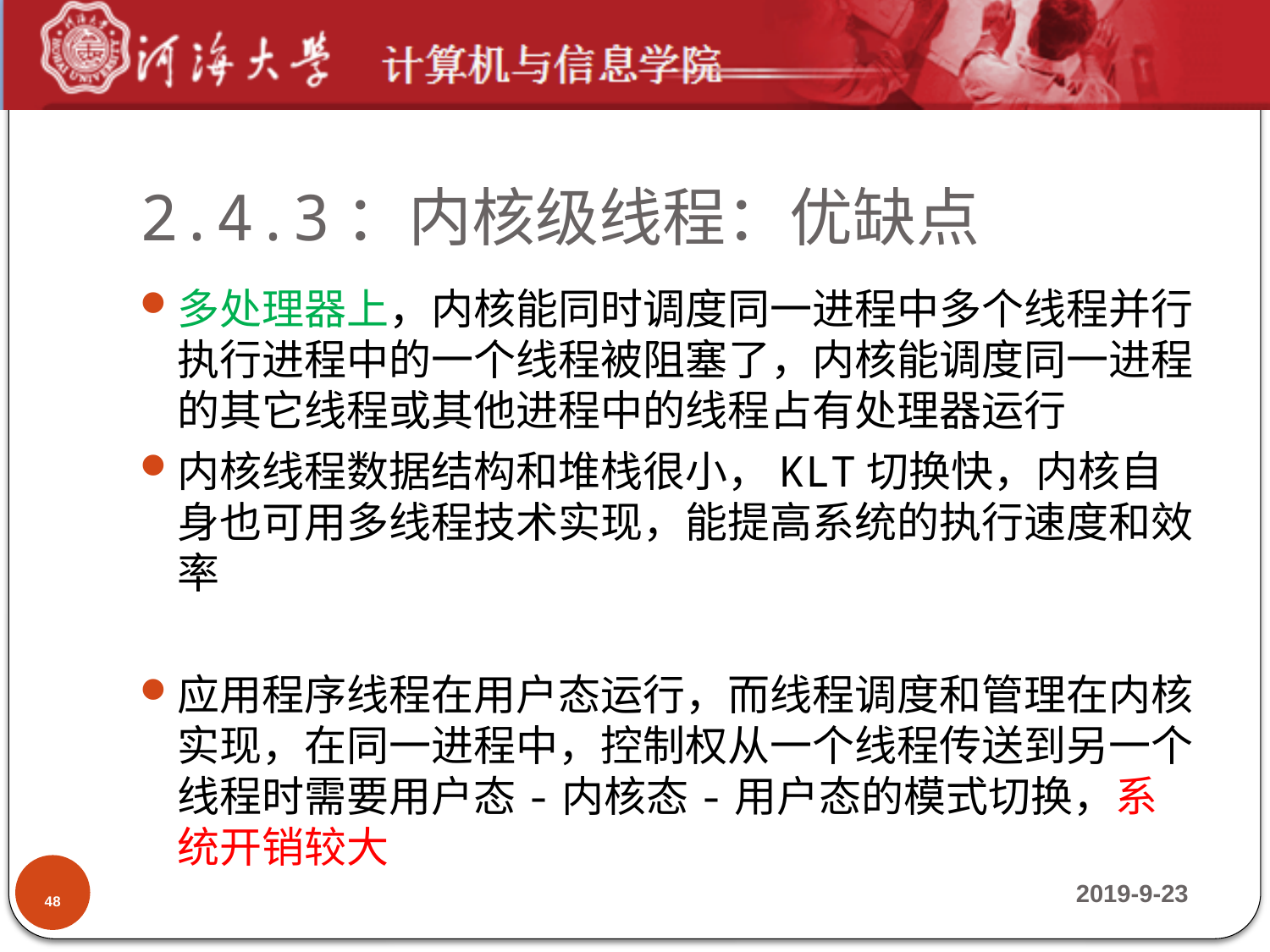

# 2.4.3：内核级线程：优缺点
多处理器上，内核能同时调度同一进程中多个线程并行执行进程中的一个线程被阻塞了，内核能调度同一进程的其它线程或其他进程中的线程占有处理器运行
内核线程数据结构和堆栈很小，KLT切换快，内核自身也可用多线程技术实现，能提高系统的执行速度和效率

应用程序线程在用户态运行，而线程调度和管理在内核实现，在同一进程中，控制权从一个线程传送到另一个线程时需要用户态-内核态-用户态的模式切换，系统开销较大

48
2019-9-23